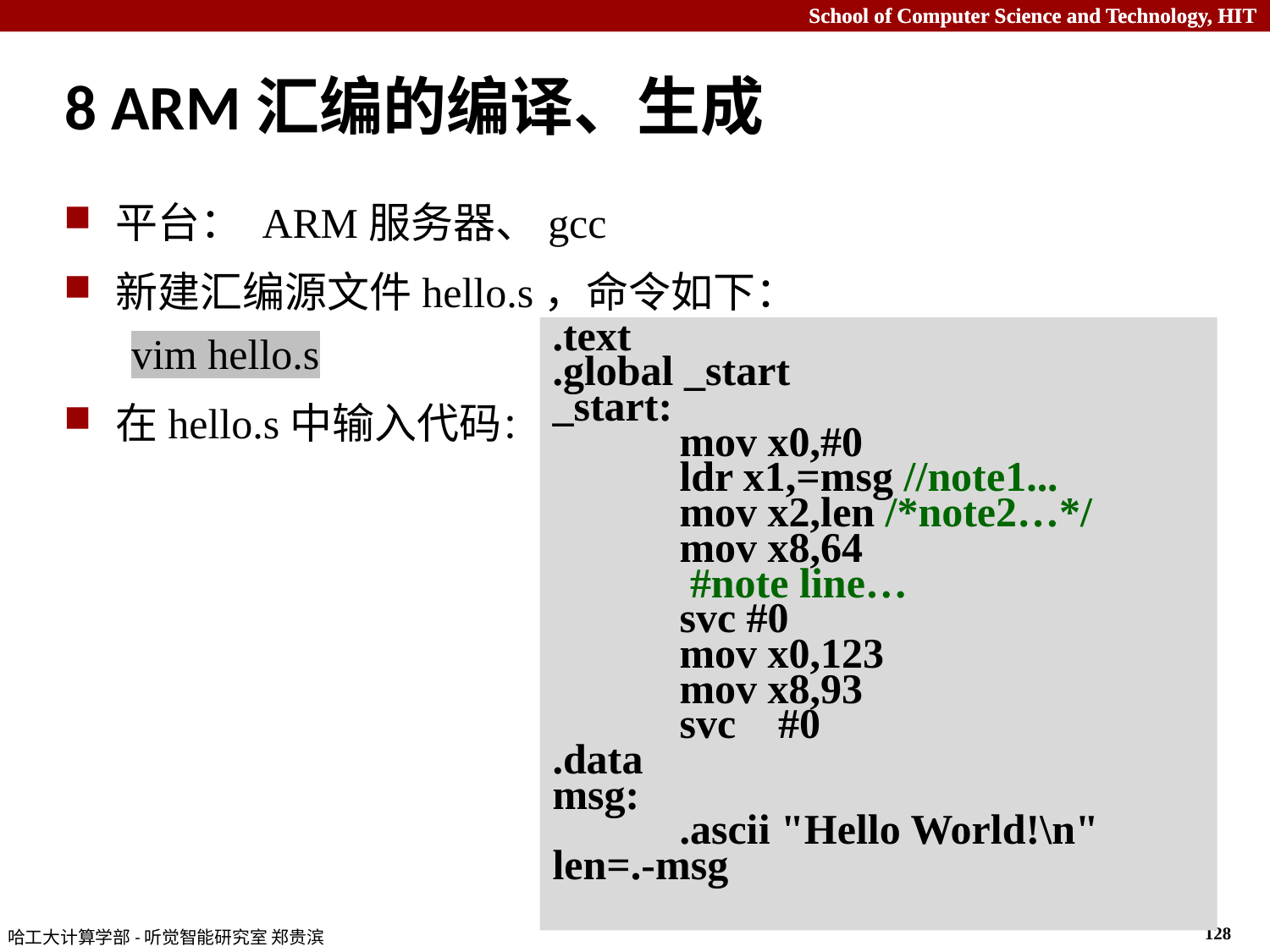

# 8 ARM汇编的编译、生成
平台： ARM服务器、gcc
新建汇编源文件hello.s，命令如下：
vim hello.s
在hello.s中输入代码：
.text
.global _start
_start:
	mov x0,#0
	ldr x1,=msg //note1...
	mov x2,len /*note2…*/
	mov x8,64
	 #note line…
	svc #0
	mov x0,123
	mov x8,93
	svc    #0
.data
msg:
	.ascii "Hello World!\n"
len=.-msg